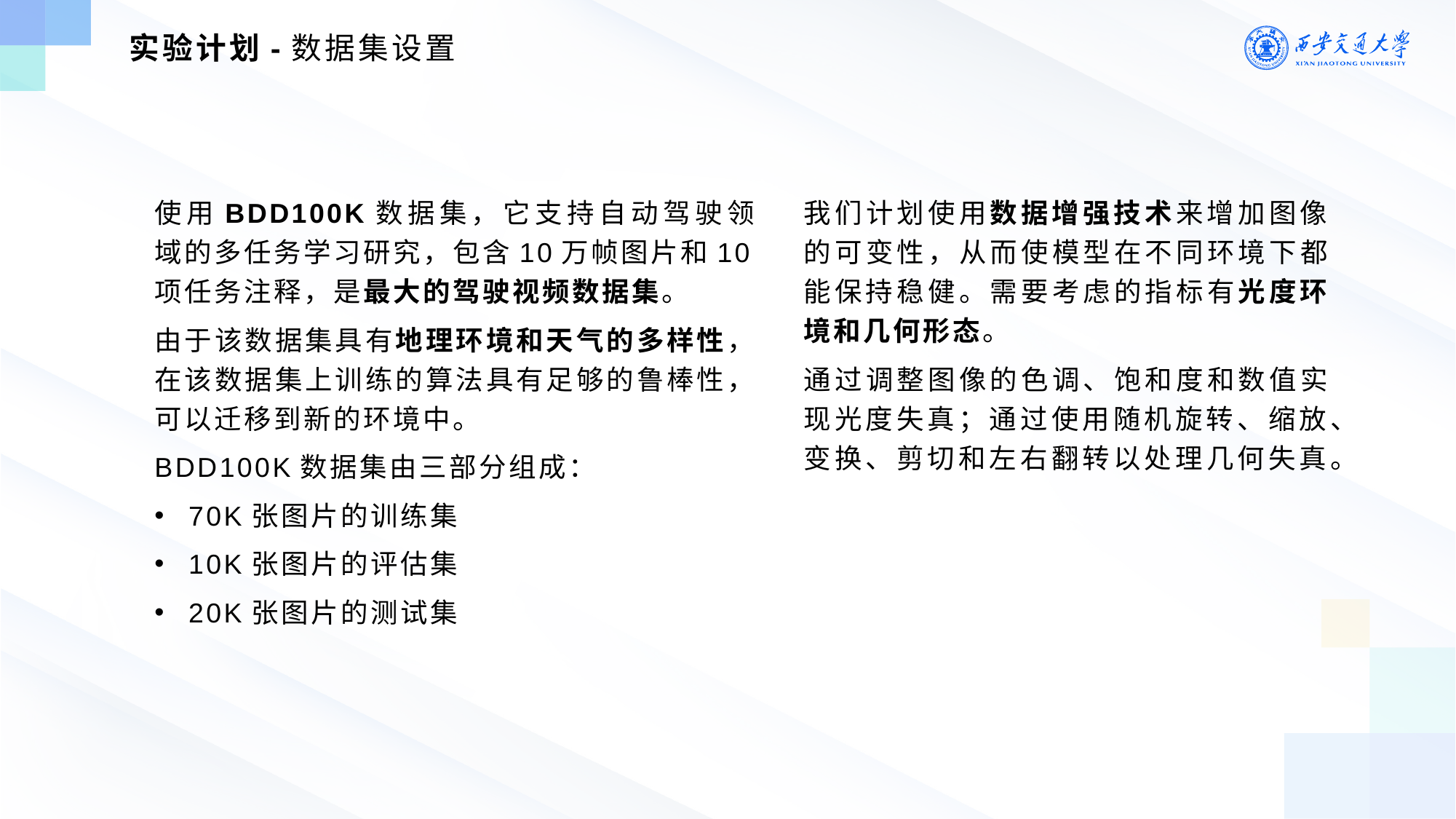

实验计划-数据集设置
使用BDD100K数据集，它支持自动驾驶领域的多任务学习研究，包含10万帧图片和10项任务注释，是最大的驾驶视频数据集。
由于该数据集具有地理环境和天气的多样性，在该数据集上训练的算法具有足够的鲁棒性，可以迁移到新的环境中。
BDD100K数据集由三部分组成：
70K张图片的训练集
10K张图片的评估集
20K张图片的测试集
我们计划使用数据增强技术来增加图像的可变性，从而使模型在不同环境下都能保持稳健。需要考虑的指标有光度环境和几何形态。
通过调整图像的色调、饱和度和数值实现光度失真；通过使用随机旋转、缩放、变换、剪切和左右翻转以处理几何失真。